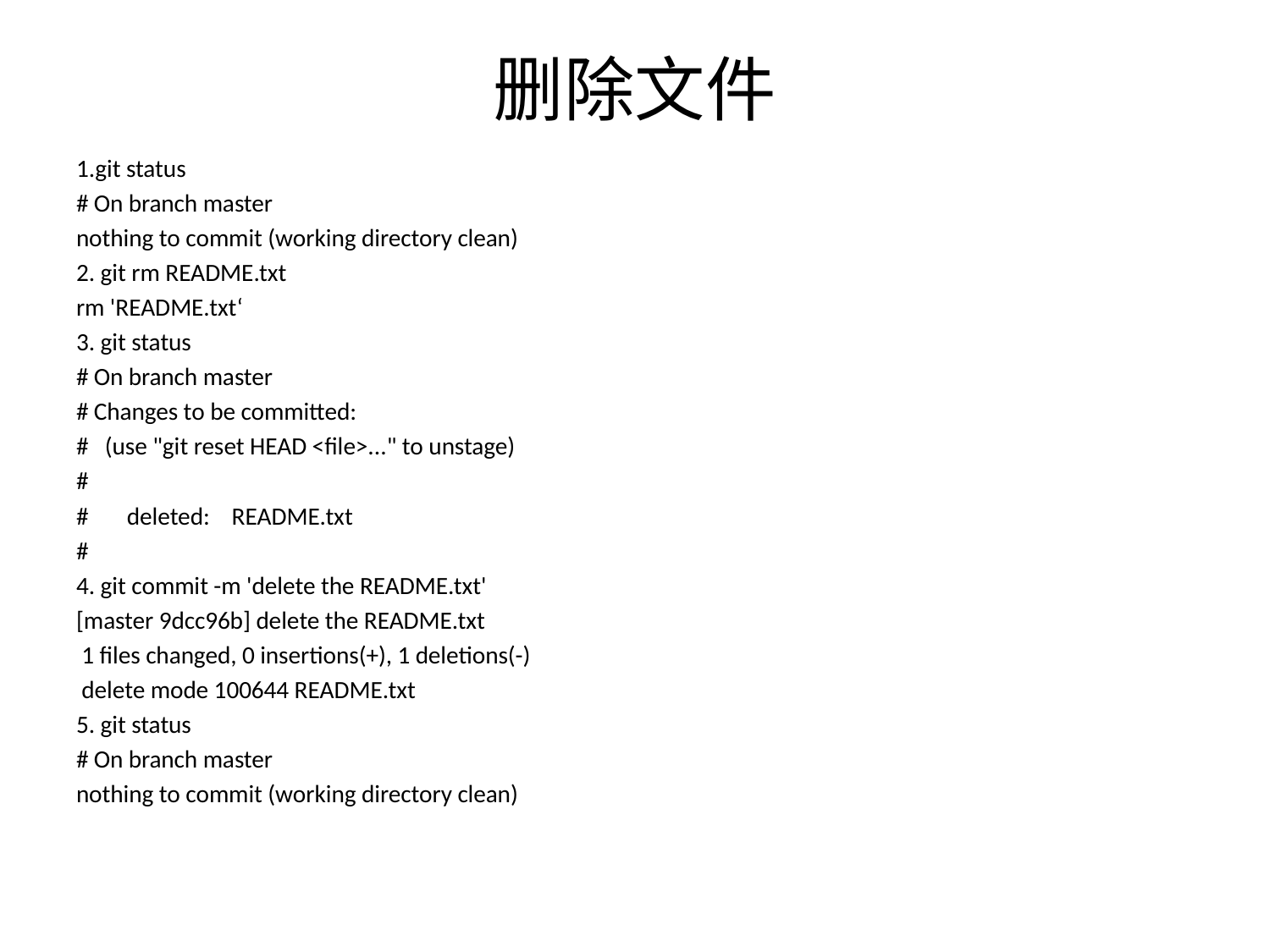

# 删除文件
1.git status
# On branch master
nothing to commit (working directory clean)
2. git rm README.txt
rm 'README.txt‘
3. git status
# On branch master
# Changes to be committed:
#   (use "git reset HEAD <file>..." to unstage)
#
#       deleted:    README.txt
#
4. git commit -m 'delete the README.txt'
[master 9dcc96b] delete the README.txt
 1 files changed, 0 insertions(+), 1 deletions(-)
 delete mode 100644 README.txt
5. git status
# On branch master
nothing to commit (working directory clean)